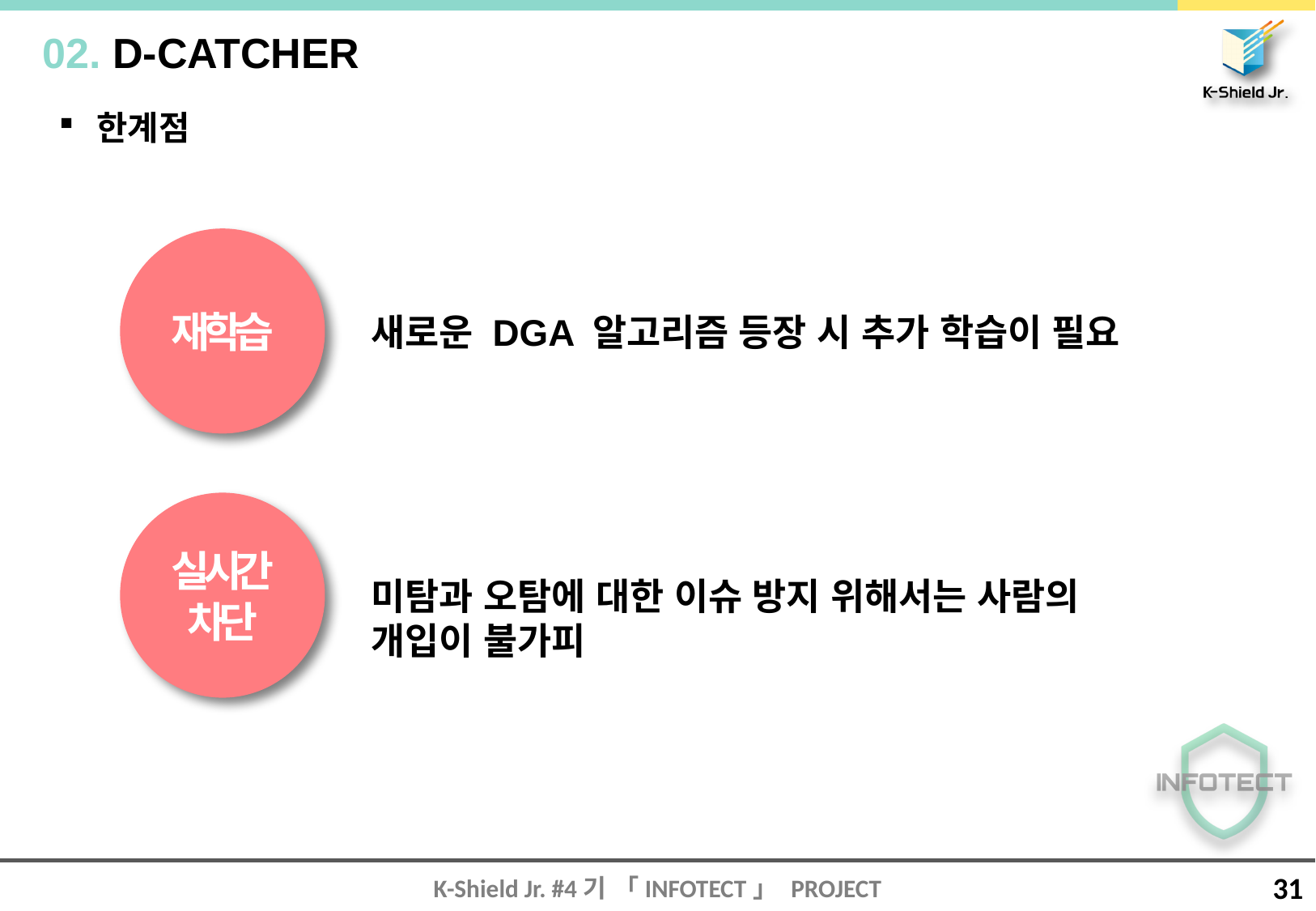

02. D-CATCHER
한계점
재학습
새로운 DGA 알고리즘 등장 시 추가 학습이 필요
실시간
차단
미탐과 오탐에 대한 이슈 방지 위해서는 사람의
개입이 불가피